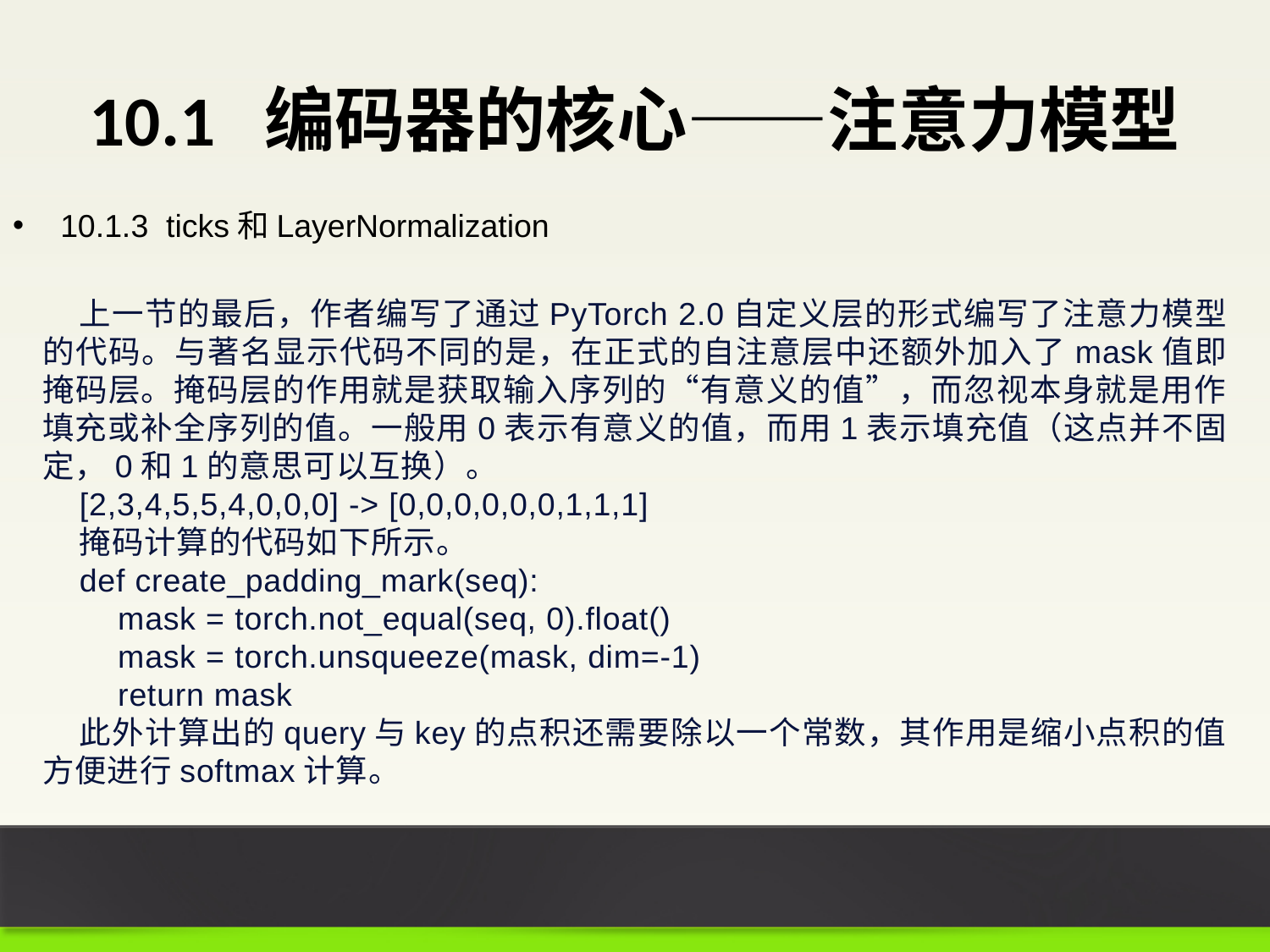

# 10.1  编码器的核心——注意力模型
10.1.3  ticks和LayerNormalization

上一节的最后，作者编写了通过PyTorch 2.0自定义层的形式编写了注意力模型的代码。与著名显示代码不同的是，在正式的自注意层中还额外加入了mask值即掩码层。掩码层的作用就是获取输入序列的“有意义的值”，而忽视本身就是用作填充或补全序列的值。一般用0表示有意义的值，而用1表示填充值（这点并不固定，0和1的意思可以互换）。
[2,3,4,5,5,4,0,0,0] -> [0,0,0,0,0,0,1,1,1]
掩码计算的代码如下所示。
def create_padding_mark(seq):
    mask = torch.not_equal(seq, 0).float()
    mask = torch.unsqueeze(mask, dim=-1)
    return mask
此外计算出的query与key的点积还需要除以一个常数，其作用是缩小点积的值方便进行softmax计算。